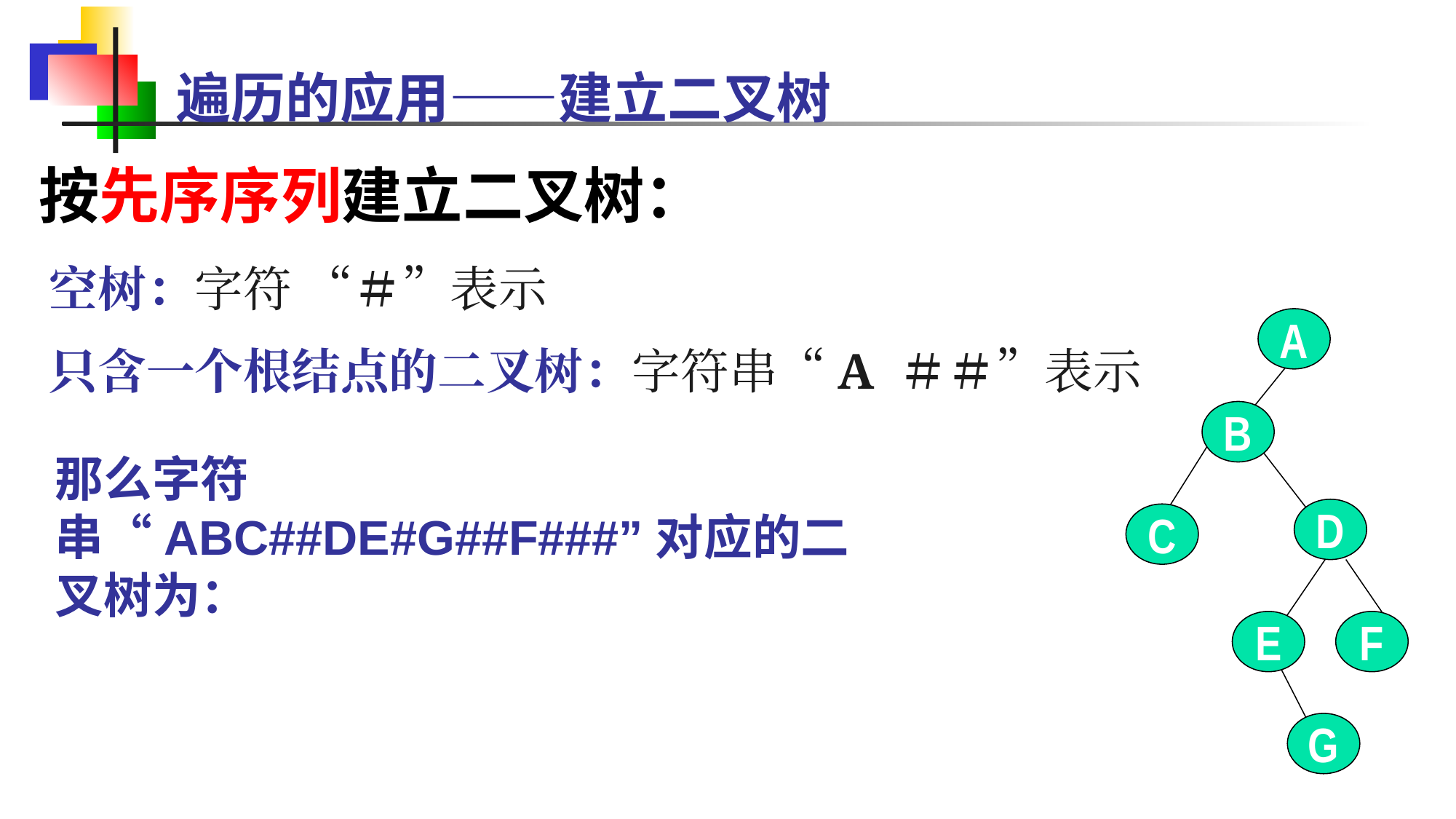

遍历的应用——建立二叉树
按先序序列建立二叉树：
空树：字符 “＃”表示
只含一个根结点的二叉树：字符串“A ＃＃”表示
A

B

D
C

E
F
G

那么字符串“ABC##DE#G##F###”对应的二叉树为：